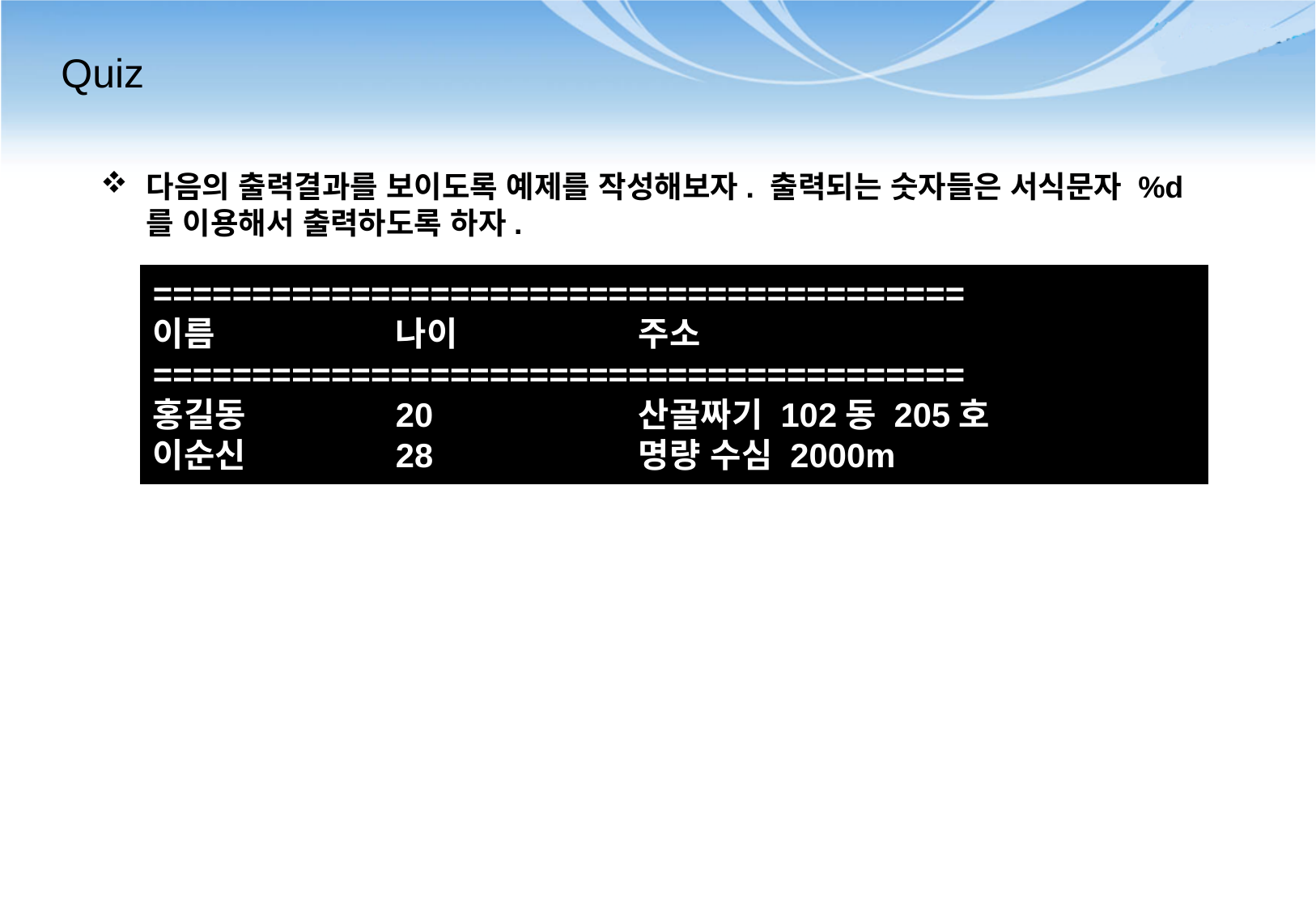

# Quiz
다음의 출력결과를 보이도록 예제를 작성해보자. 출력되는 숫자들은 서식문자 %d를 이용해서 출력하도록 하자.
=========================================
이름		나이 		주소
=========================================
홍길동		20		산골짜기 102동 205호
이순신		28		명량 수심 2000m